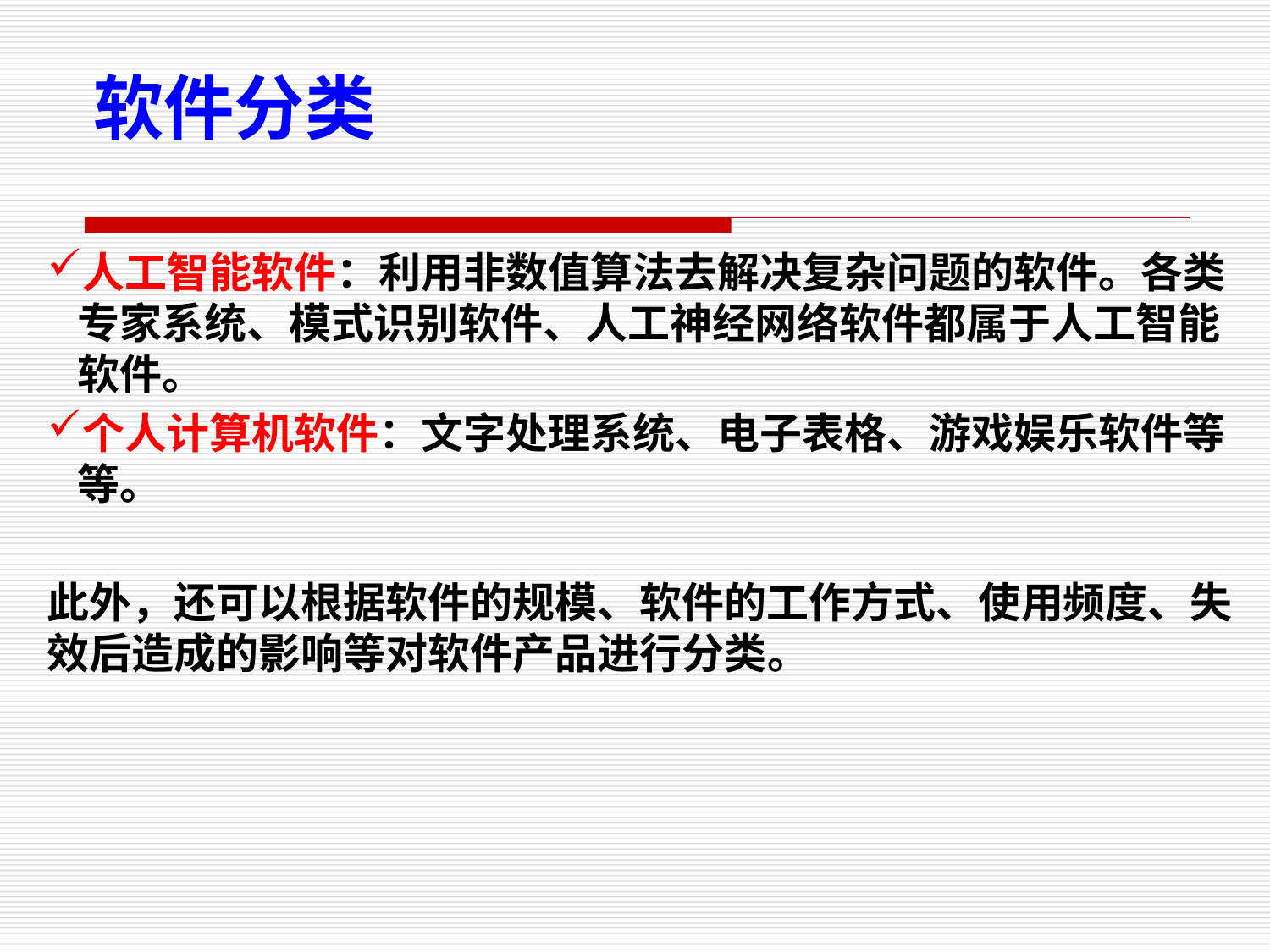

软件分类
人工智能软件：利用非数值算法去解决复杂问题的软件。各类专家系统、模式识别软件、人工神经网络软件都属于人工智能软件。
个人计算机软件：文字处理系统、电子表格、游戏娱乐软件等等。

此外，还可以根据软件的规模、软件的工作方式、使用频度、失效后造成的影响等对软件产品进行分类。